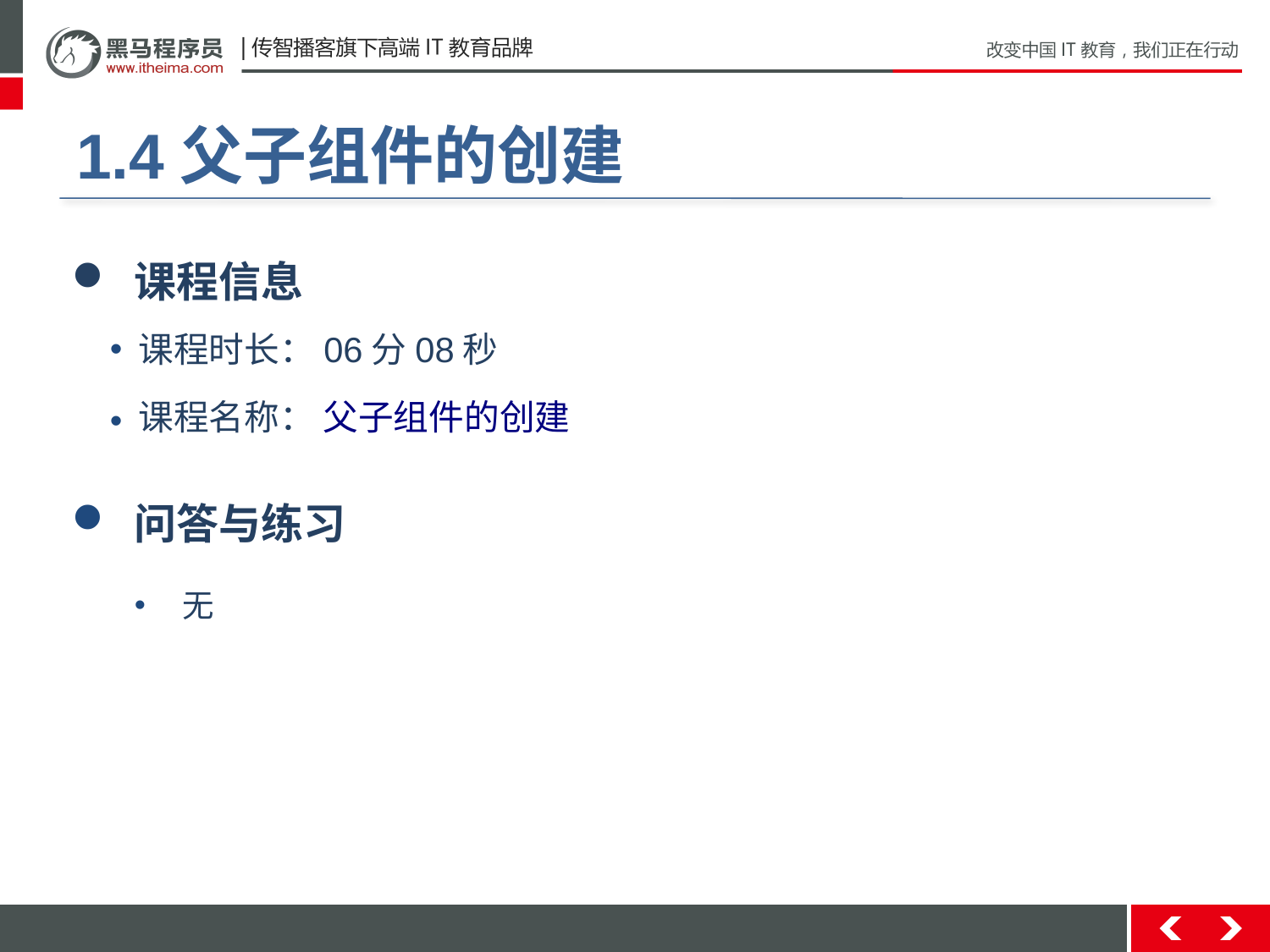

#
1.4父子组件的创建
 课程信息
 课程时长：06分08秒
 课程名称： 父子组件的创建
 问答与练习
无